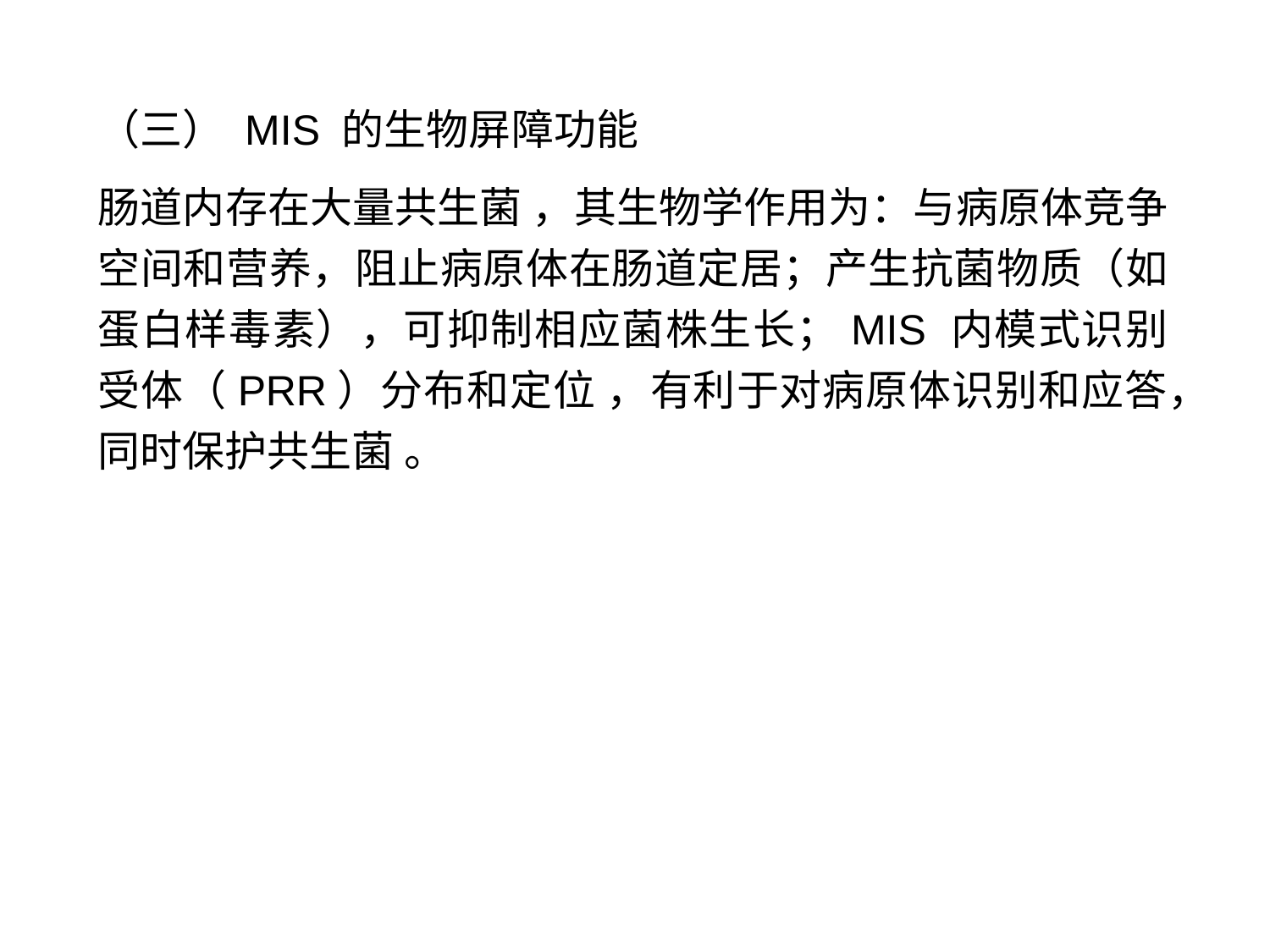

（三） MIS 的生物屏障功能
肠道内存在大量共生菌 ，其生物学作用为：与病原体竞争空间和营养，阻止病原体在肠道定居；产生抗菌物质（如蛋白样毒素），可抑制相应菌株生长；MIS 内模式识别受体（PRR）分布和定位 ，有利于对病原体识别和应答，同时保护共生菌 。